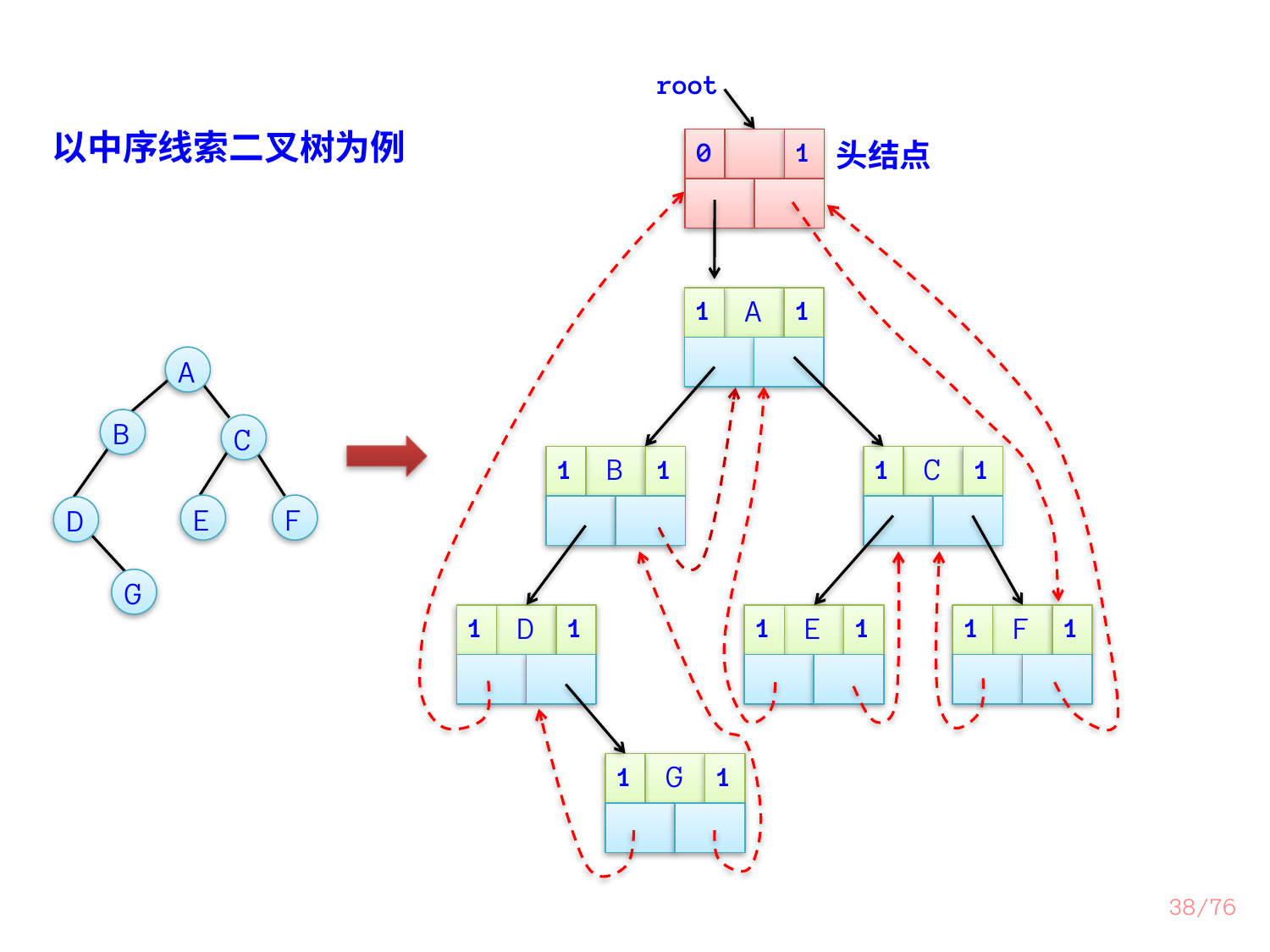

root
0

1

头结点

1
A
1

1
B
1

1
C
1

1
D
1

1
E
1

1
F
1

1
G
1

以中序线索二叉树为例
A

B
C

E
F
D

G

38/76